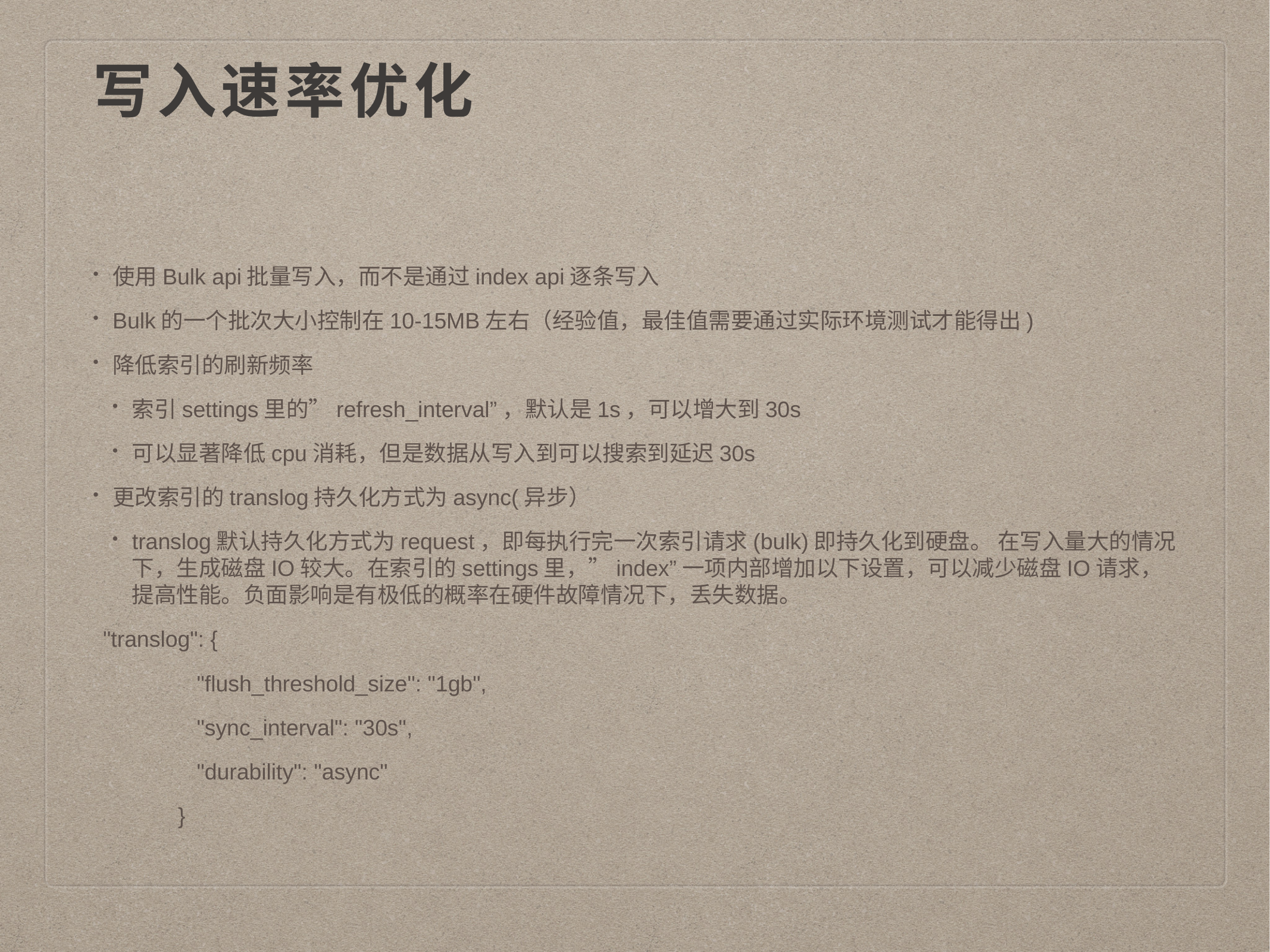

# 写入速率优化
使用Bulk api批量写入，而不是通过index api逐条写入
Bulk的一个批次大小控制在10-15MB左右（经验值，最佳值需要通过实际环境测试才能得出)
降低索引的刷新频率
索引settings里的”refresh_interval”，默认是1s，可以增大到30s
可以显著降低cpu消耗，但是数据从写入到可以搜索到延迟30s
更改索引的translog持久化方式为async(异步）
translog默认持久化方式为request，即每执行完一次索引请求(bulk)即持久化到硬盘。 在写入量大的情况下，生成磁盘IO较大。在索引的settings里，”index”一项内部增加以下设置，可以减少磁盘IO请求，提高性能。负面影响是有极低的概率在硬件故障情况下，丢失数据。
"translog": {
               "flush_threshold_size": "1gb",
               "sync_interval": "30s",
               "durability": "async"
            }
14